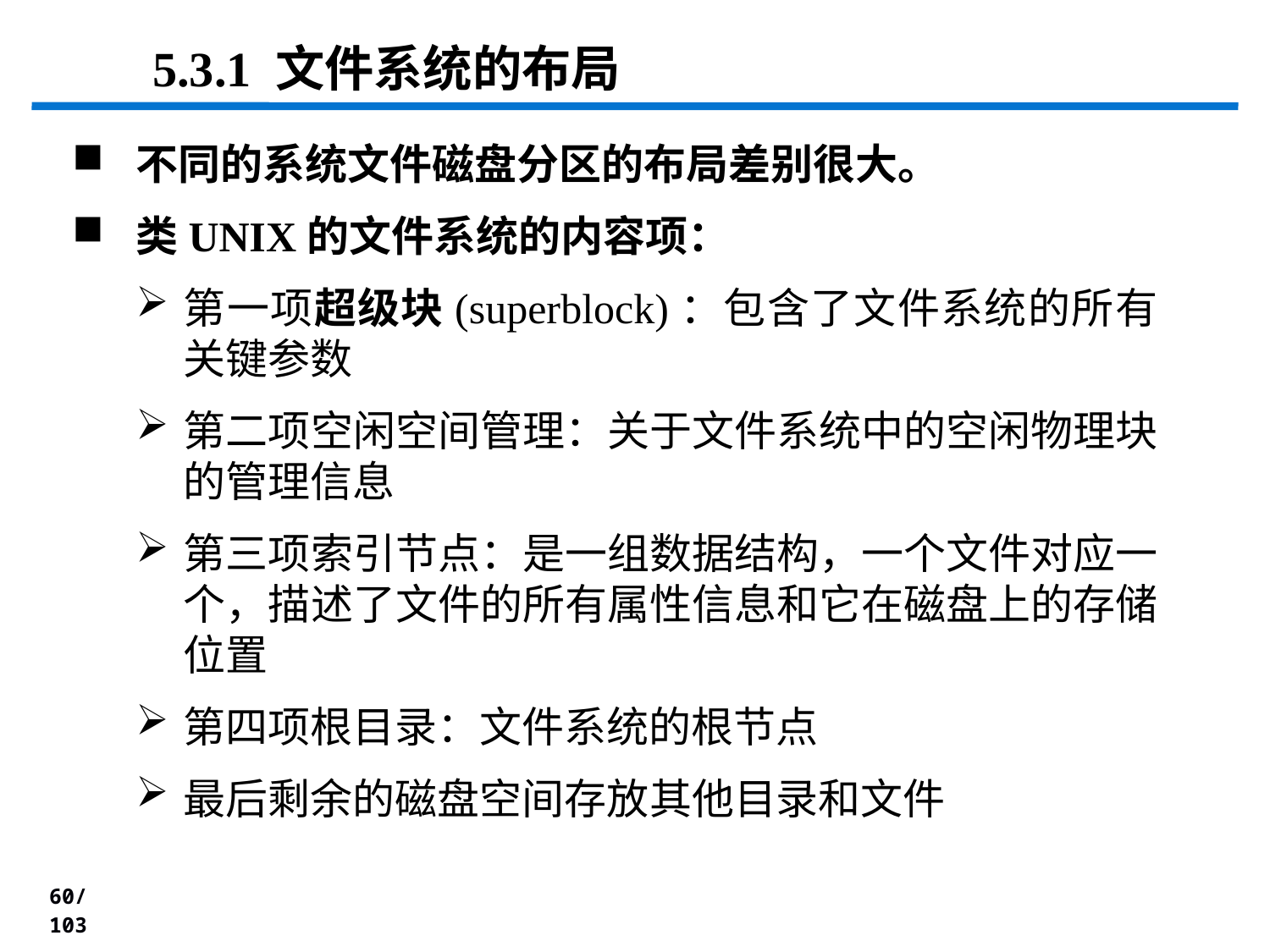

5.3.1 文件系统的布局
不同的系统文件磁盘分区的布局差别很大。
类UNIX的文件系统的内容项：
第一项超级块(superblock)：包含了文件系统的所有关键参数
第二项空闲空间管理：关于文件系统中的空闲物理块的管理信息
第三项索引节点：是一组数据结构，一个文件对应一个，描述了文件的所有属性信息和它在磁盘上的存储位置
第四项根目录：文件系统的根节点
最后剩余的磁盘空间存放其他目录和文件